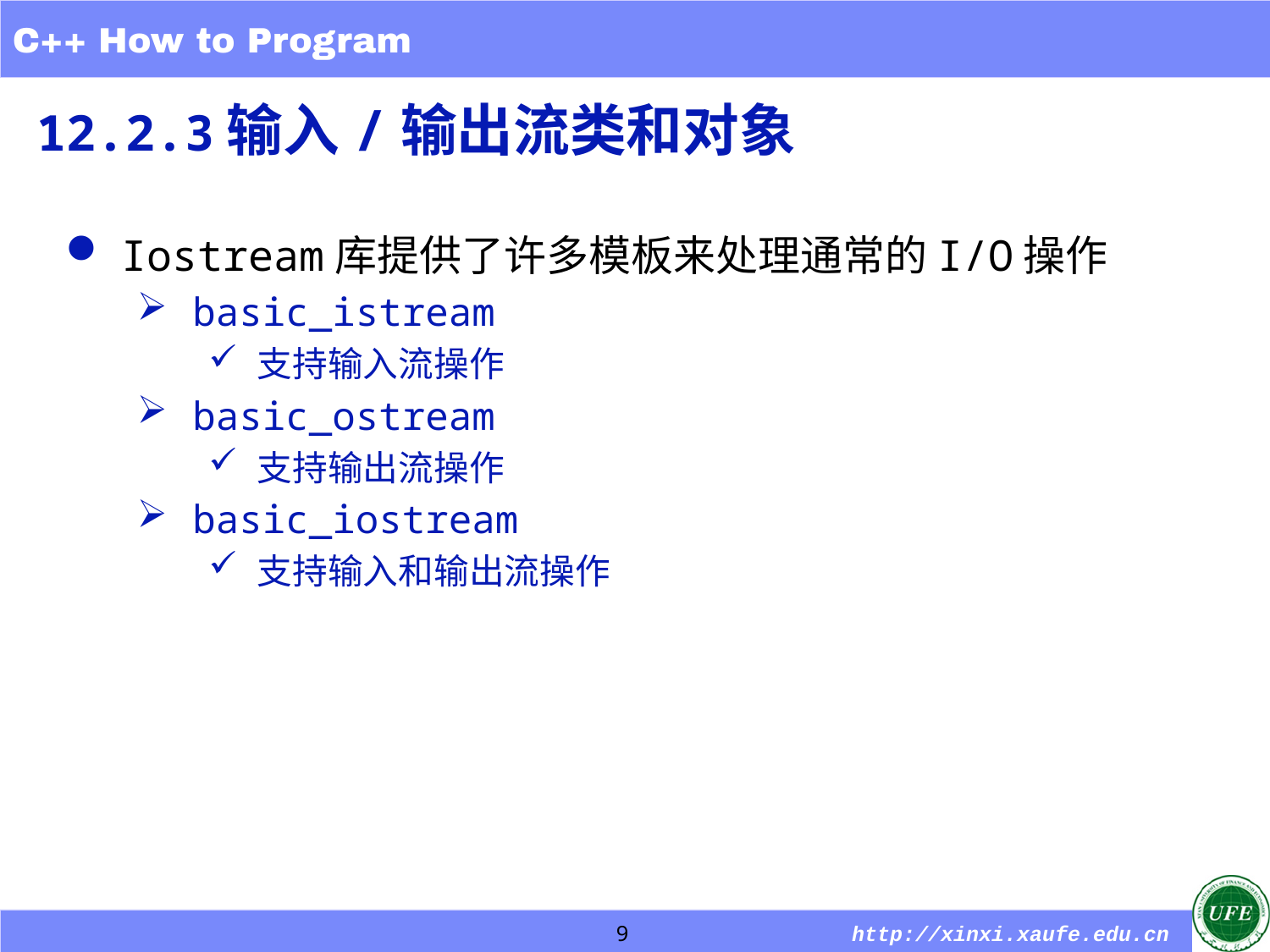

# 12.2.3输入/输出流类和对象
Iostream库提供了许多模板来处理通常的I/O操作
basic_istream
支持输入流操作
basic_ostream
支持输出流操作
basic_iostream
支持输入和输出流操作
9